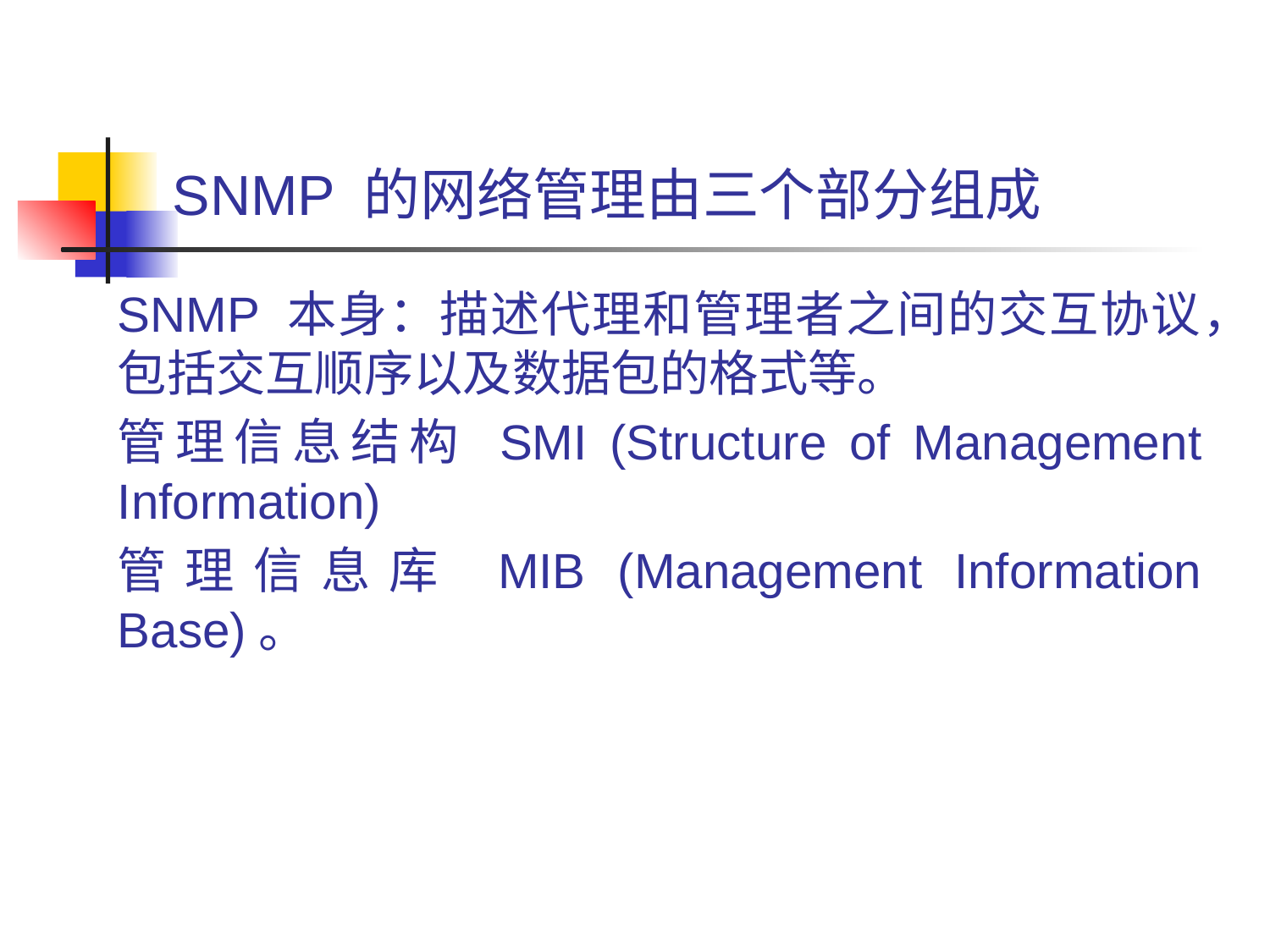

# SNMP 的网络管理由三个部分组成
SNMP 本身：描述代理和管理者之间的交互协议，包括交互顺序以及数据包的格式等。
管理信息结构 SMI (Structure of Management Information)
管理信息库 MIB (Management Information Base)。